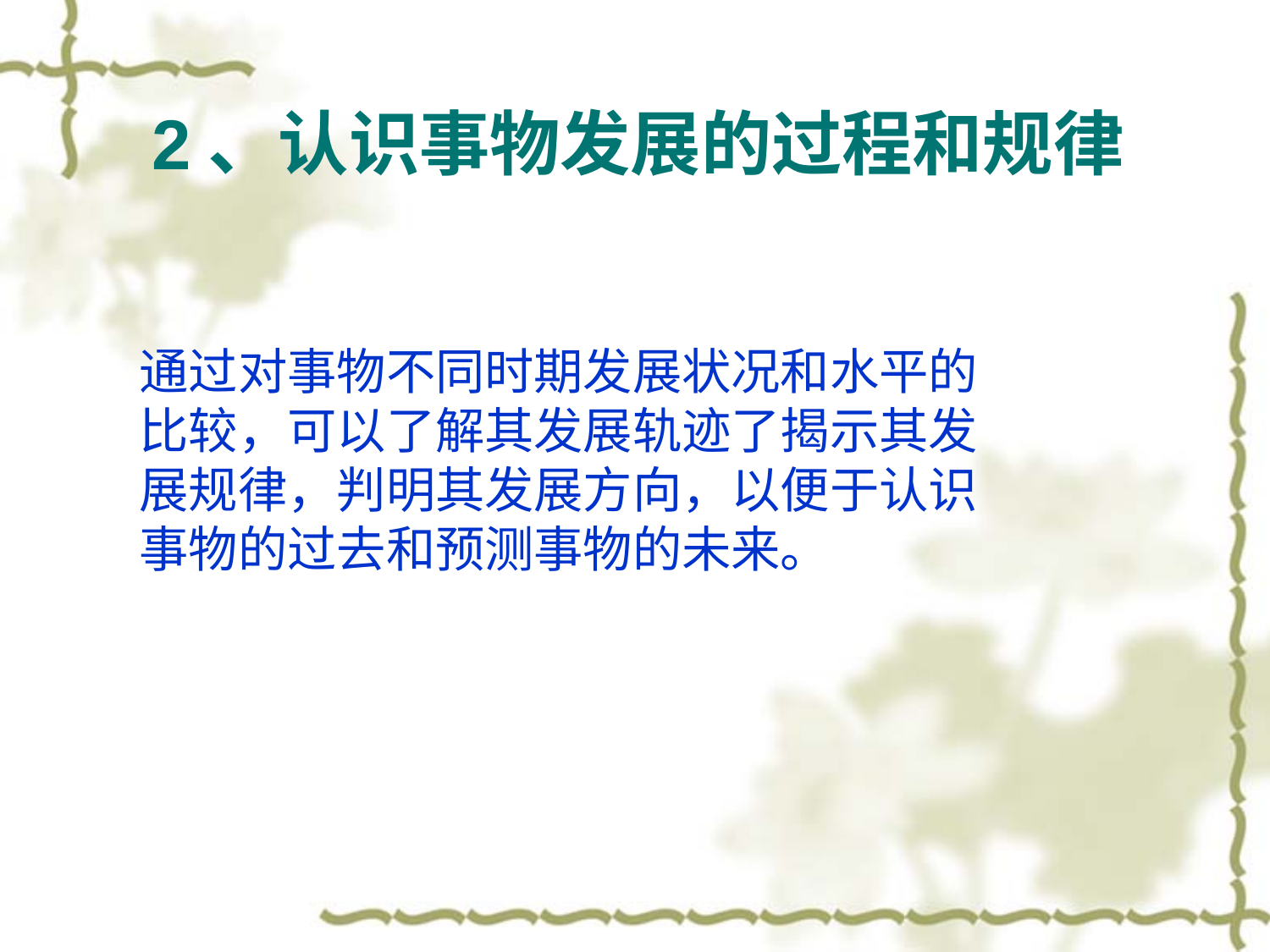

# 2、认识事物发展的过程和规律

通过对事物不同时期发展状况和水平的比较，可以了解其发展轨迹了揭示其发展规律，判明其发展方向，以便于认识事物的过去和预测事物的未来。